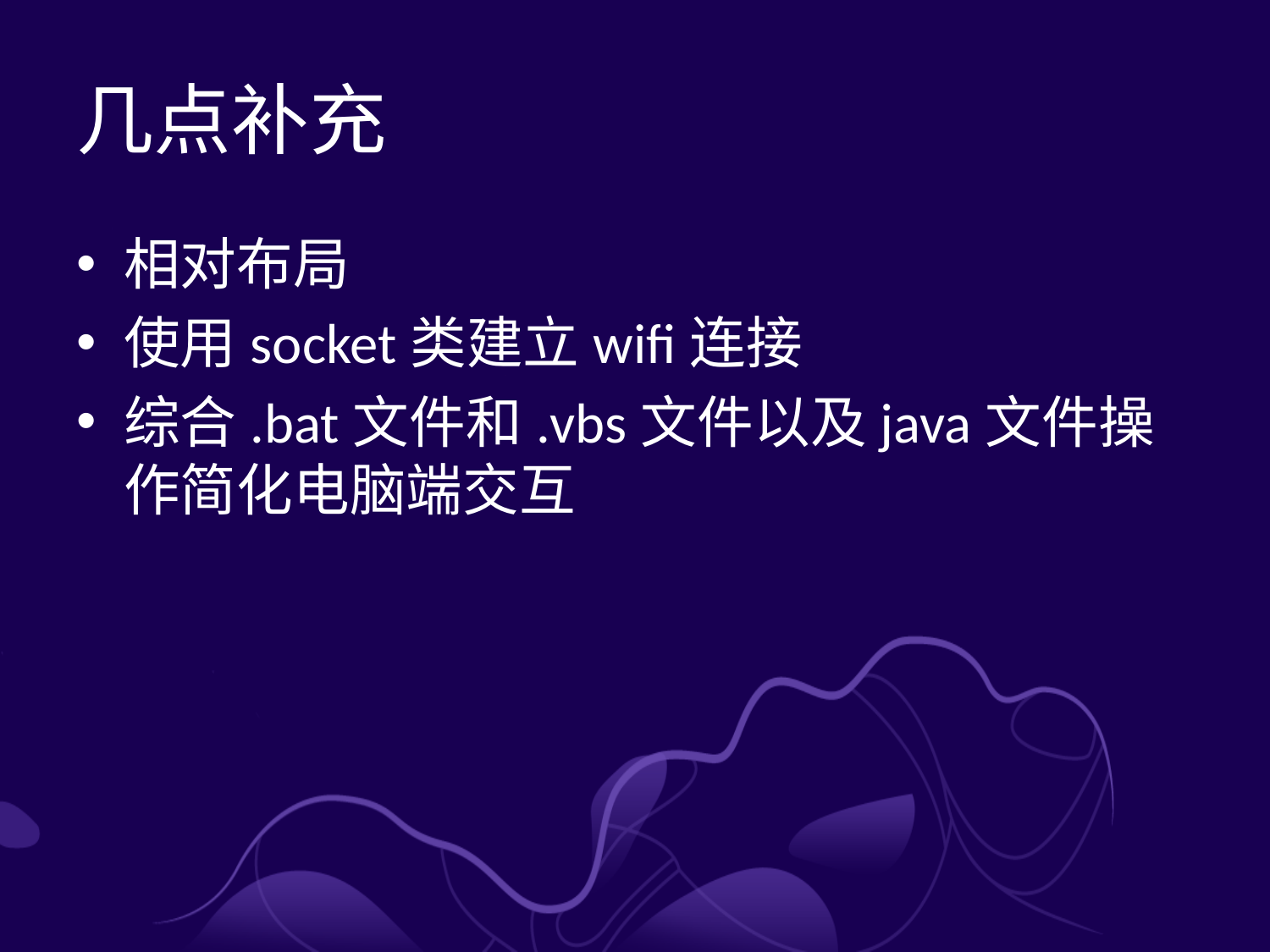

# 几点补充
相对布局
使用socket类建立wifi连接
综合.bat文件和.vbs文件以及java文件操作简化电脑端交互